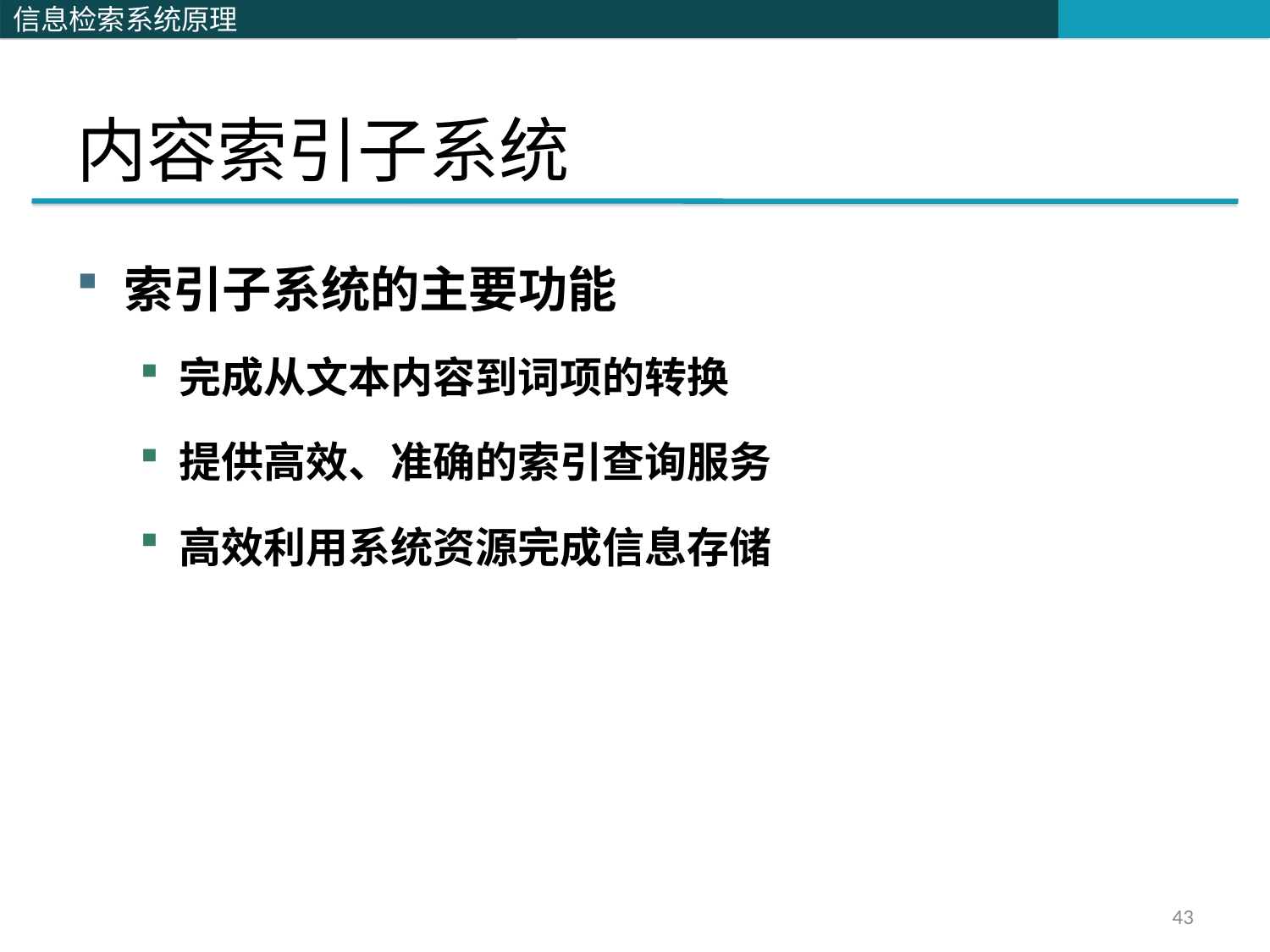

# 内容索引子系统
索引子系统的主要功能
完成从文本内容到词项的转换
提供高效、准确的索引查询服务
高效利用系统资源完成信息存储
43